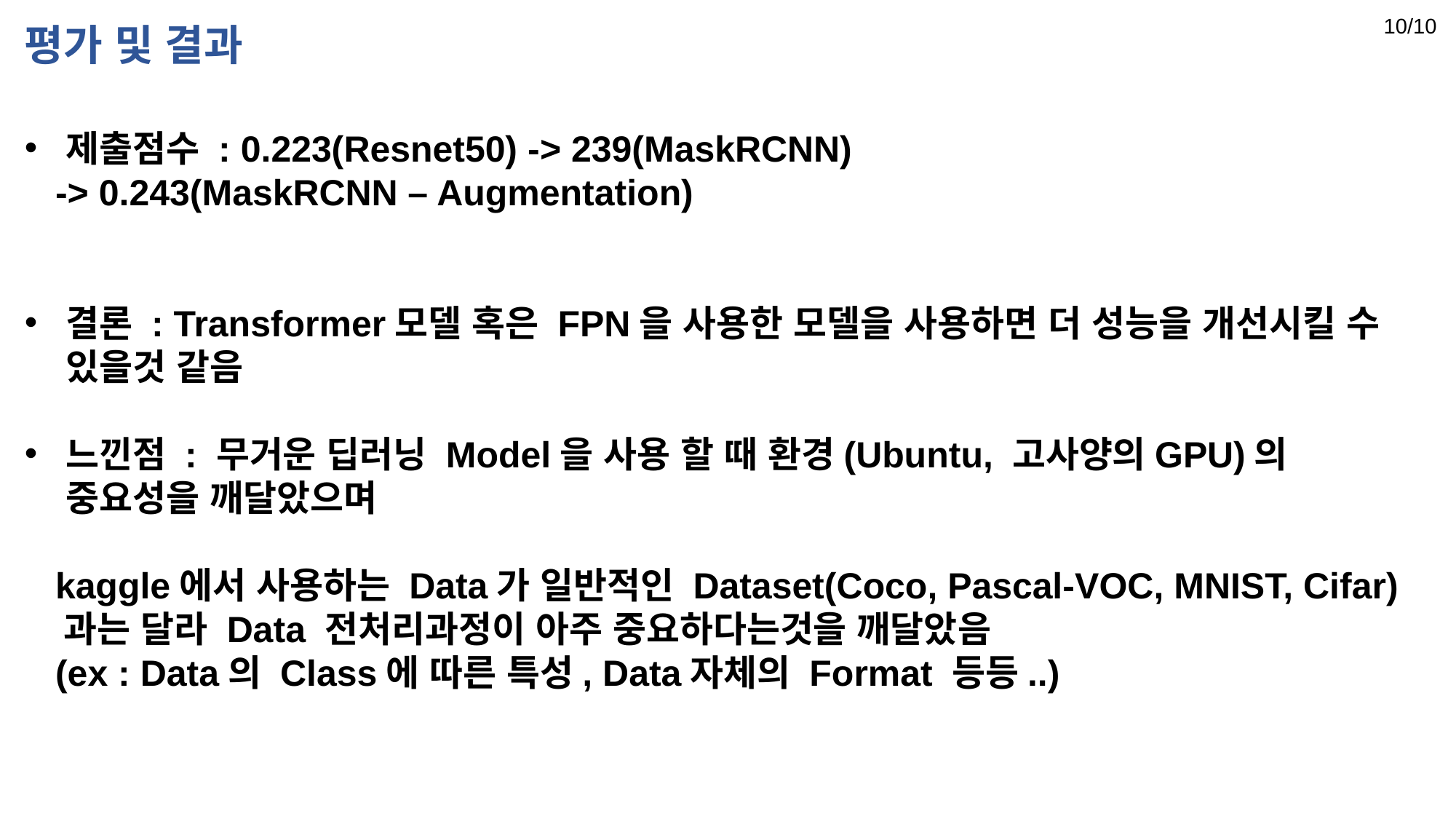

10/10
평가 및 결과

제출점수 : 0.223(Resnet50) -> 239(MaskRCNN)
   -> 0.243(MaskRCNN – Augmentation)

결론 : Transformer모델 혹은 FPN을 사용한 모델을 사용하면 더 성능을 개선시킬 수 있을것 같음

느낀점 : 무거운 딥러닝 Model을 사용 할 때 환경(Ubuntu, 고사양의GPU)의 중요성을 깨달았으며

   kaggle에서 사용하는 Data가 일반적인 Dataset(Coco, Pascal-VOC, MNIST, Cifar)
   과는 달라 Data 전처리과정이 아주 중요하다는것을 깨달았음
   (ex : Data의 Class에 따른 특성, Data자체의 Format 등등..)